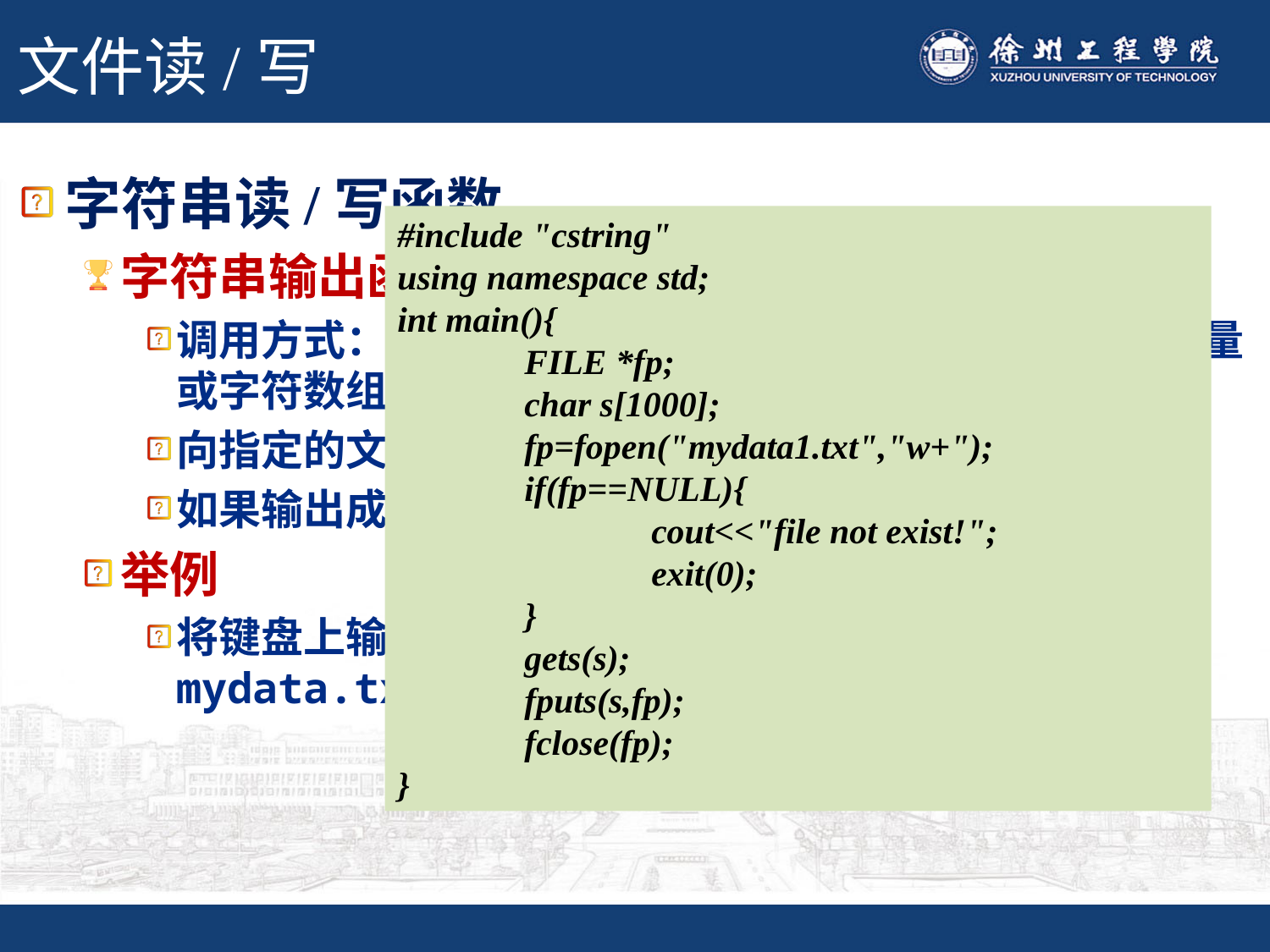

# 文件读/写
字符串读/写函数
字符串输出函数fputs()
调用方式：fputs(字符串,文件型指针)【字符串常量或字符数组名】
向指定的文件写入一个字符串。
如果输出成功，返回值为0；否则，为非0值。
举例
将键盘上输入的一行字符保存到当前文件夹中mydata.txt文件中。

#include "cstring"
using namespace std;
int main(){
	FILE *fp;
	char s[1000];
	fp=fopen("mydata1.txt","w+");
	if(fp==NULL){
		cout<<"file not exist!";
		exit(0);
	}
	gets(s);
	fputs(s,fp);
	fclose(fp);
}